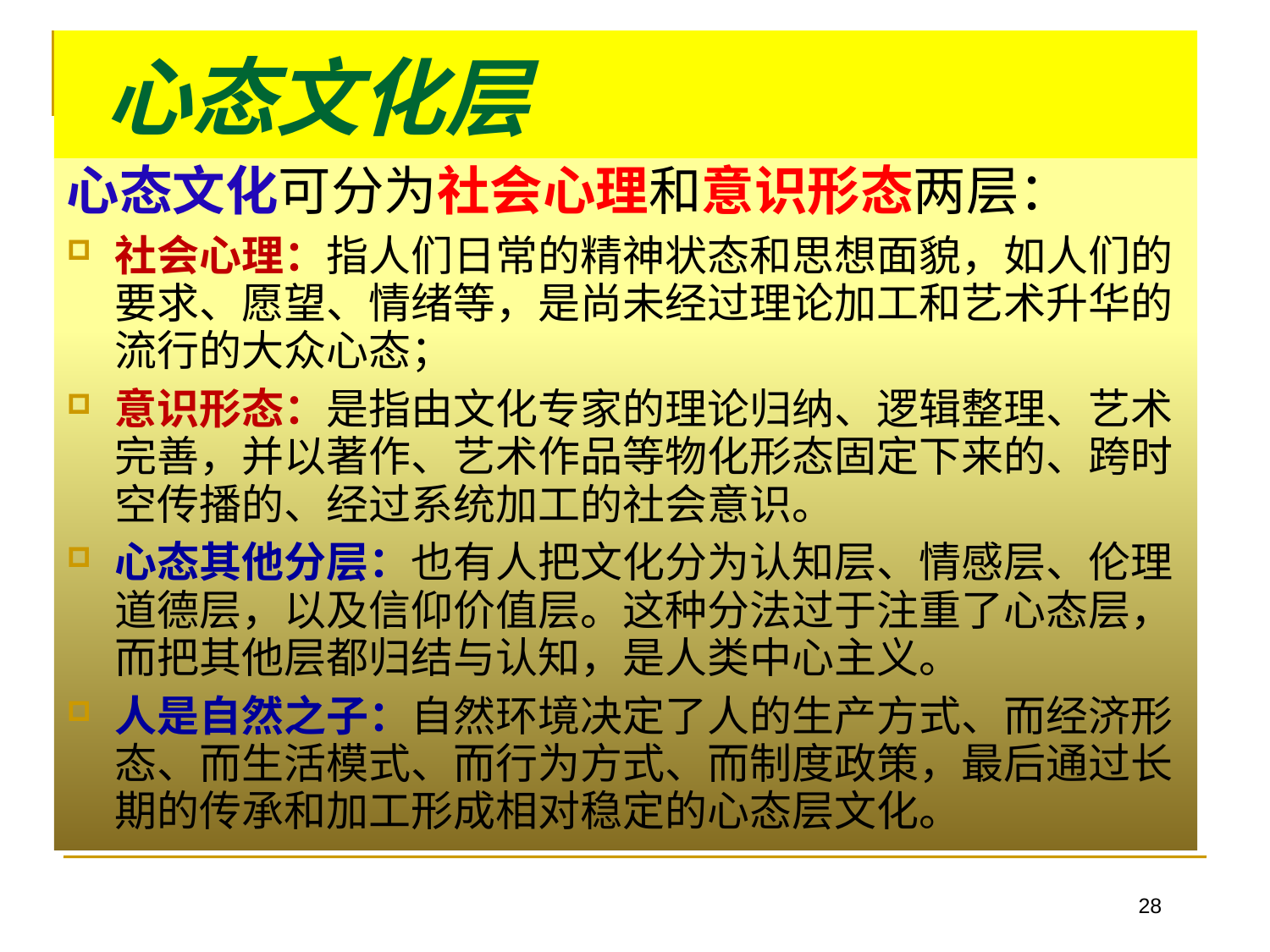

心态文化层
心态文化可分为社会心理和意识形态两层：
社会心理：指人们日常的精神状态和思想面貌，如人们的要求、愿望、情绪等，是尚未经过理论加工和艺术升华的流行的大众心态；
意识形态：是指由文化专家的理论归纳、逻辑整理、艺术完善，并以著作、艺术作品等物化形态固定下来的、跨时空传播的、经过系统加工的社会意识。
心态其他分层：也有人把文化分为认知层、情感层、伦理道德层，以及信仰价值层。这种分法过于注重了心态层，而把其他层都归结与认知，是人类中心主义。
人是自然之子：自然环境决定了人的生产方式、而经济形态、而生活模式、而行为方式、而制度政策，最后通过长期的传承和加工形成相对稳定的心态层文化。
28